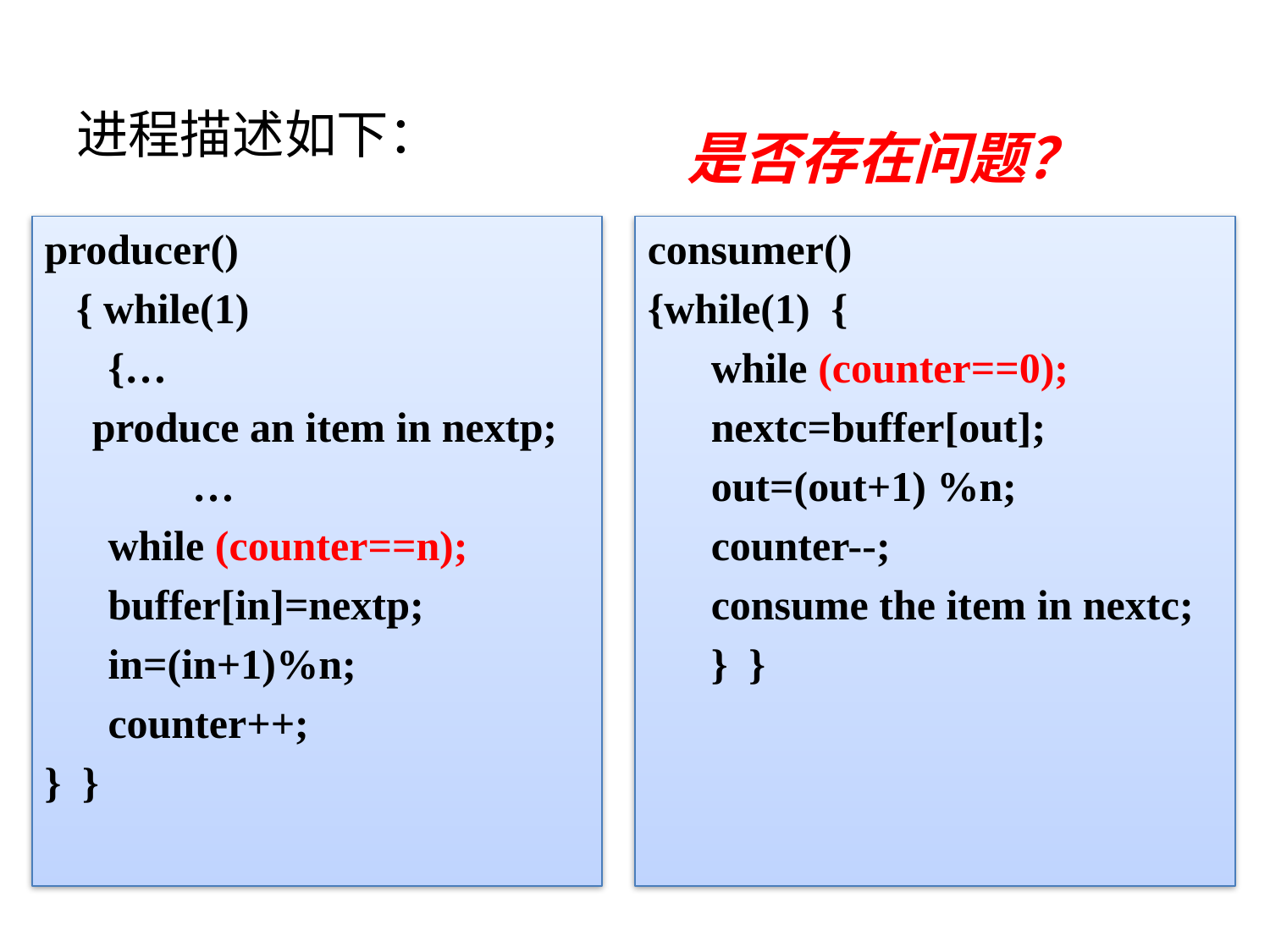

# 进程描述如下：
是否存在问题？
producer()
   { while(1)
      {…
	produce an item in nextp;
              …
while (counter==n);
buffer[in]=nextp;
in=(in+1)%n;
counter++;
}  }
consumer()
{while(1)  {
while (counter==0);
nextc=buffer[out];
out=(out+1) %n;
counter--;
consume the item in nextc;
      }  }